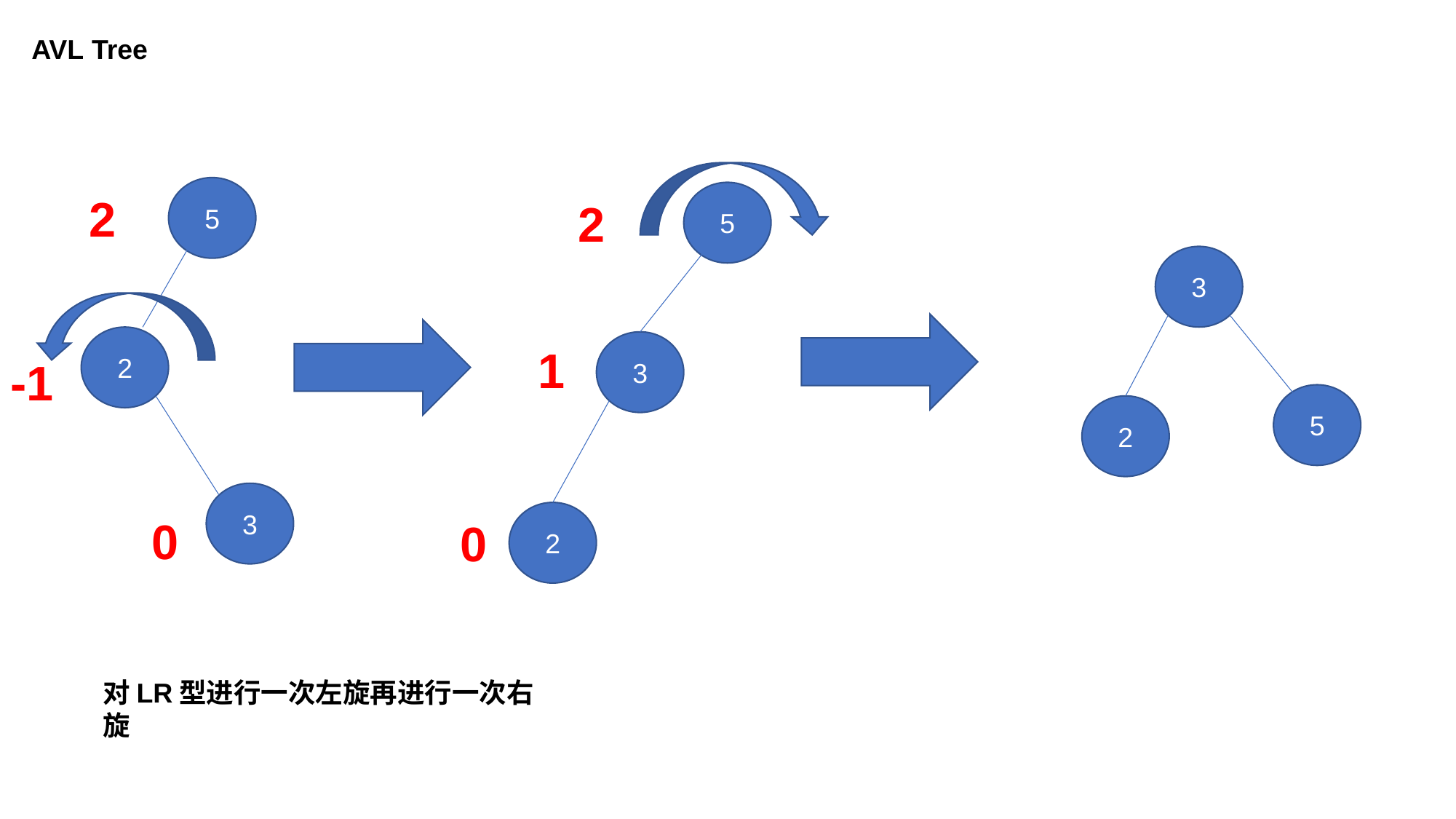

AVL Tree

5
5
2
2

3

2
3
1
-1
5
2
3
2
0
0
对LR型进行一次左旋再进行一次右旋